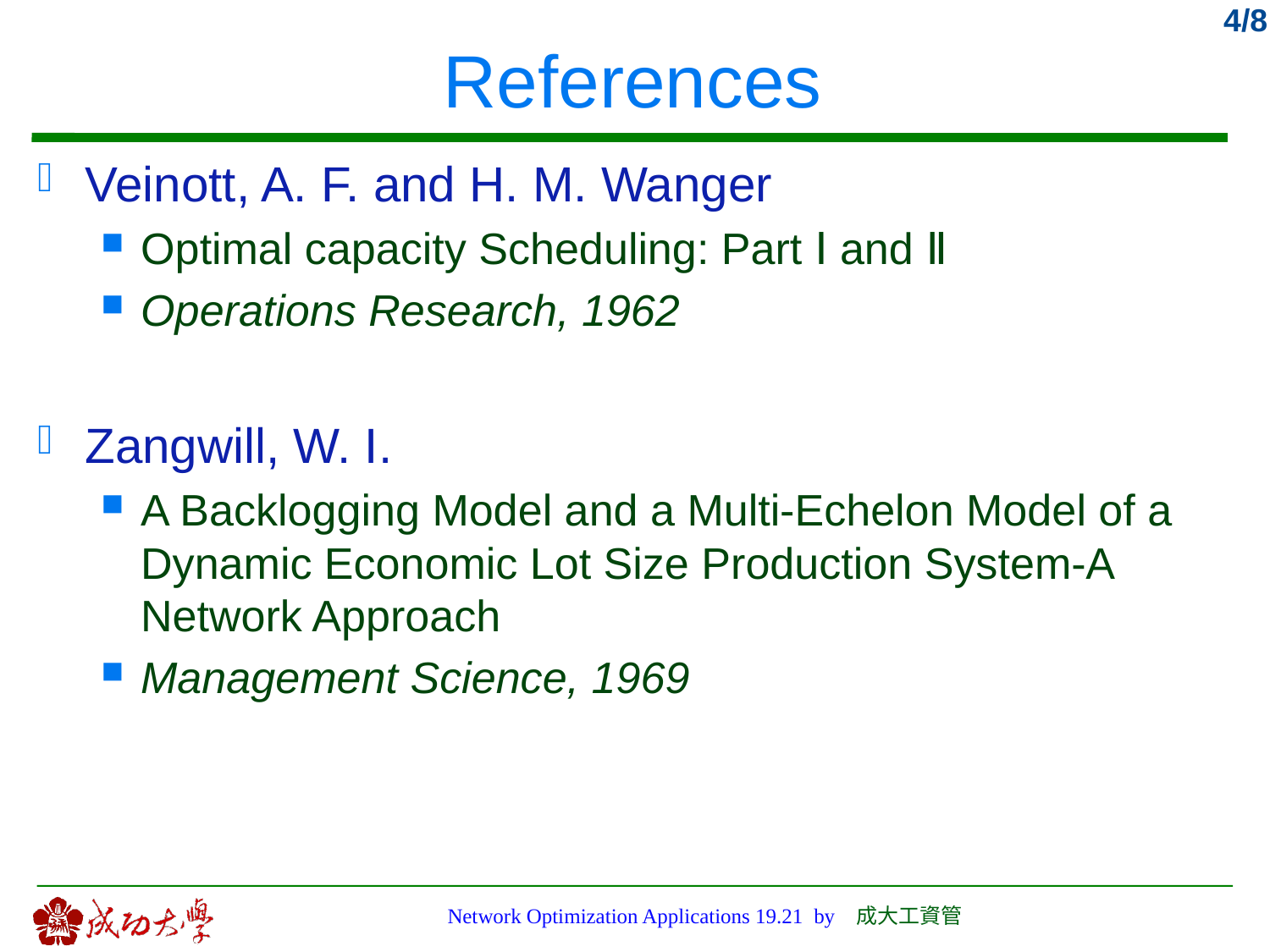

# References
Veinott, A. F. and H. M. Wanger
Optimal capacity Scheduling: Part Ⅰ and Ⅱ
Operations Research, 1962

Zangwill, W. I.
A Backlogging Model and a Multi-Echelon Model of a Dynamic Economic Lot Size Production System-A Network Approach
Management Science, 1969
Network Optimization Applications 19.21  by   成大工資管